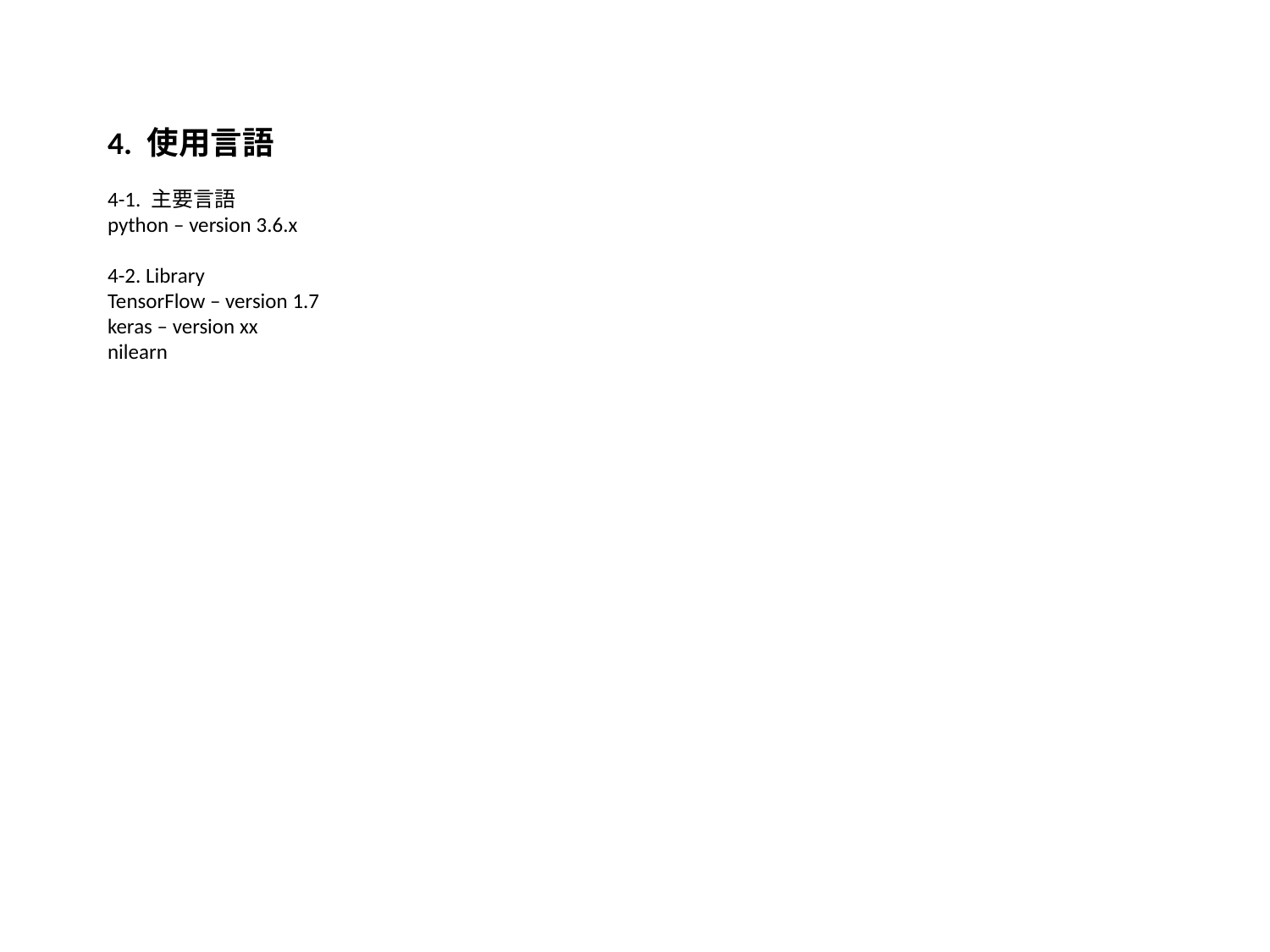

# 4. 使用言語 4-1. 主要言語 python – version 3.6.x 4-2. Library TensorFlow – version 1.7 keras – version xx nilearn